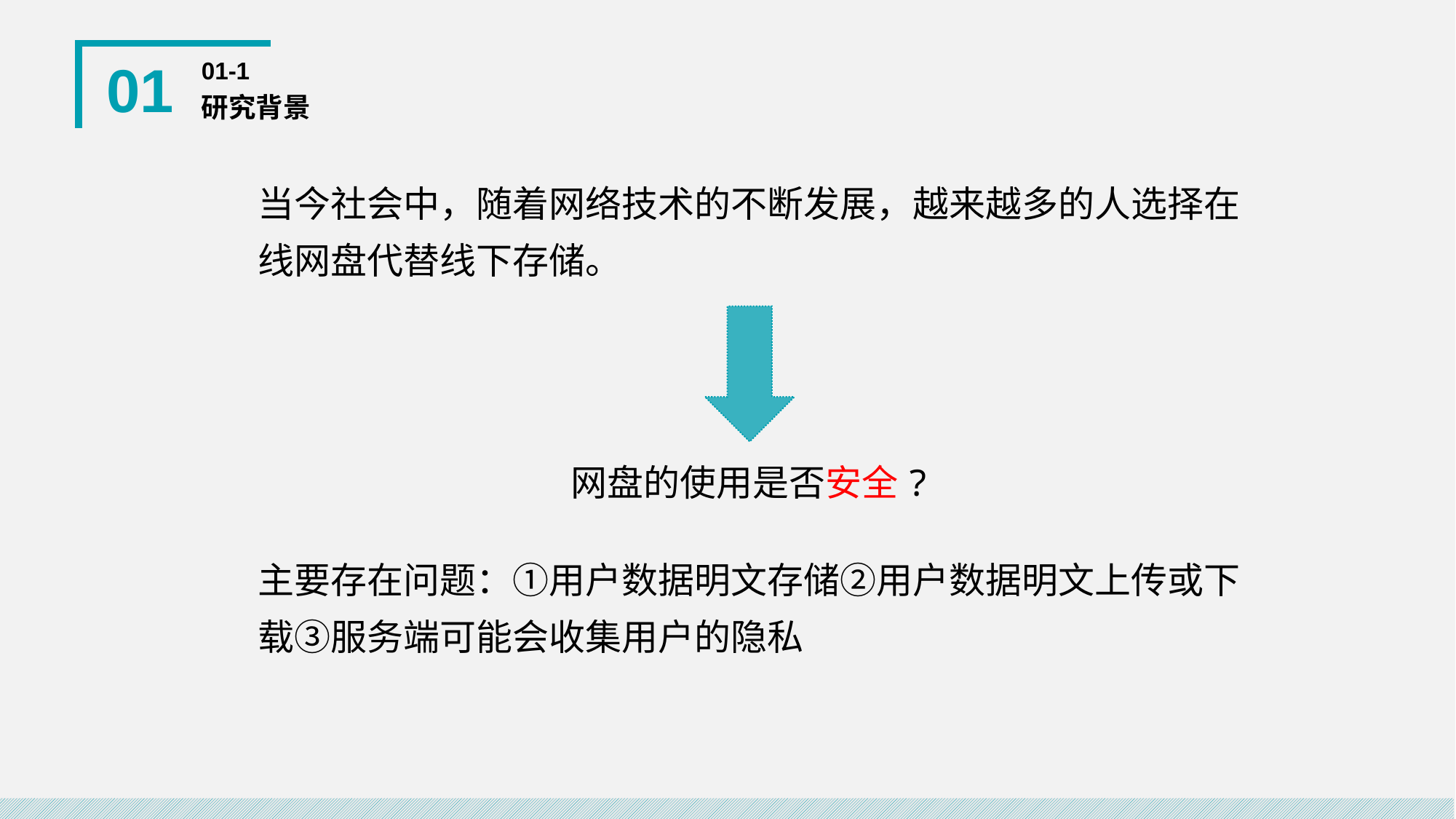

01
01-1
研究背景
当今社会中，随着网络技术的不断发展，越来越多的人选择在线网盘代替线下存储。

网盘的使用是否安全?
主要存在问题：①用户数据明文存储②用户数据明文上传或下载③服务端可能会收集用户的隐私